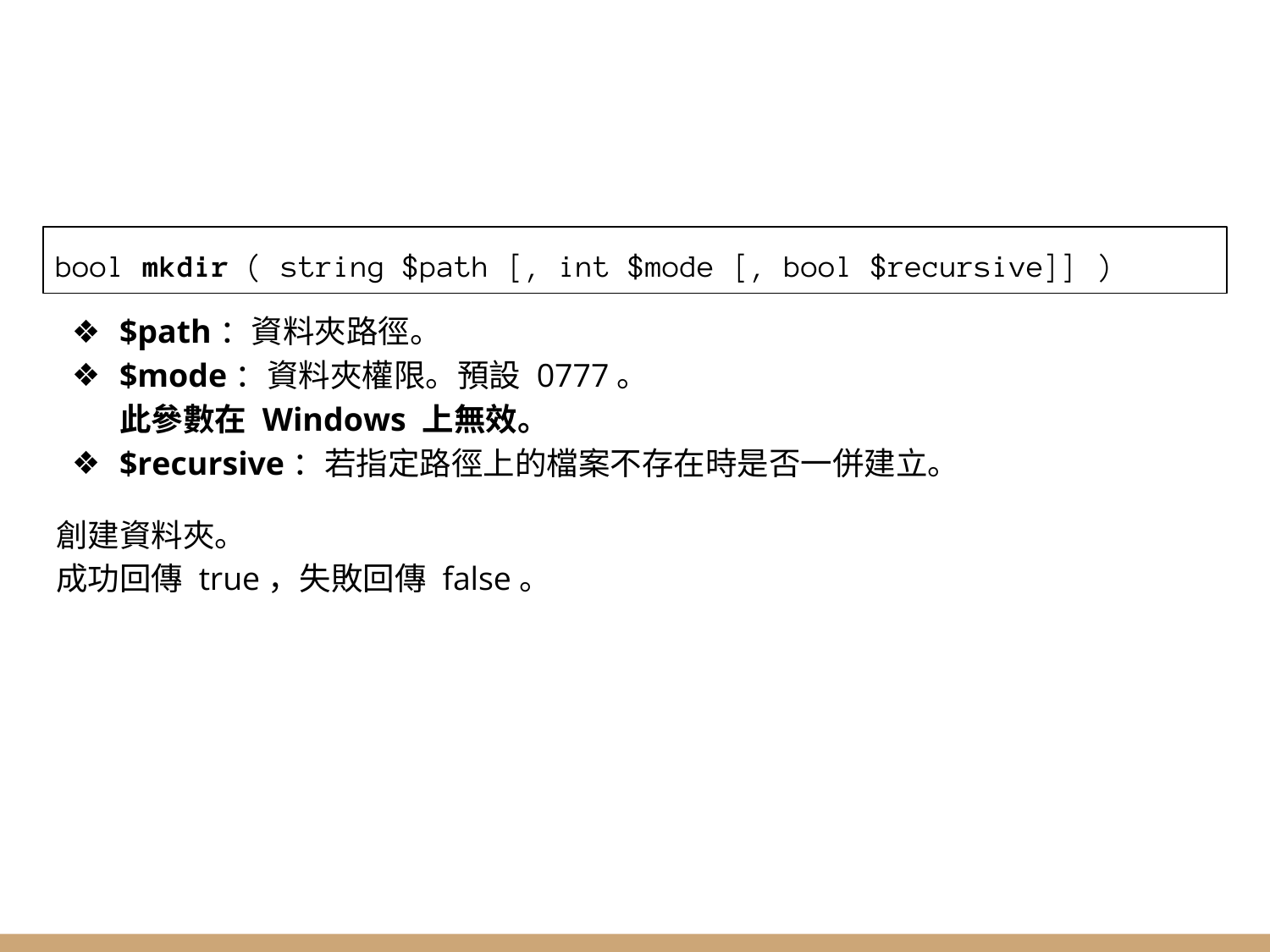

#
bool mkdir ( string $path [, int $mode [, bool $recursive]] )
$path：資料夾路徑。
$mode：資料夾權限。預設 0777。
此參數在 Windows 上無效。
$recursive：若指定路徑上的檔案不存在時是否一併建立。
創建資料夾。
成功回傳 true，失敗回傳 false。